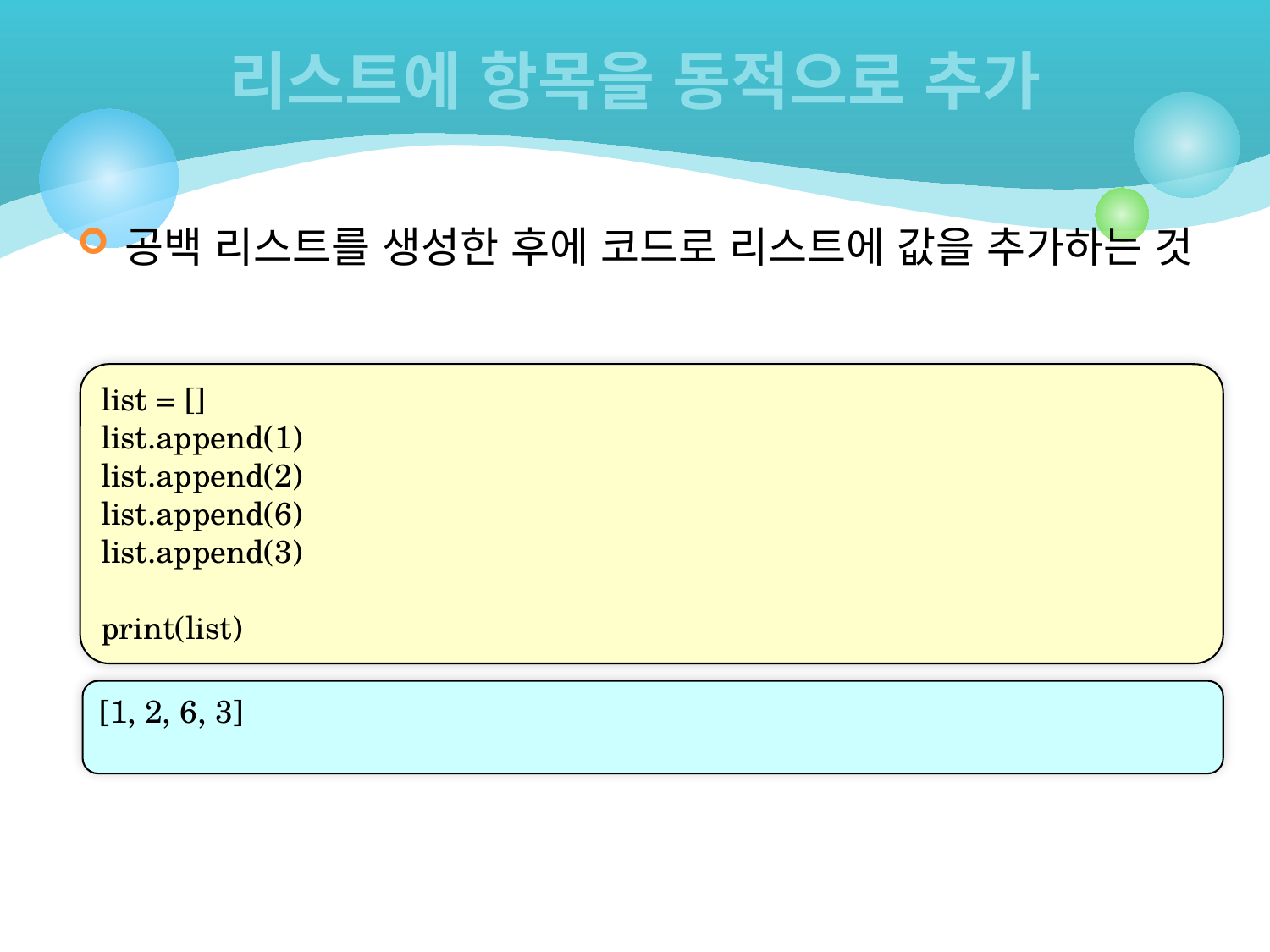

# 리스트에 항목을 동적으로 추가
공백 리스트를 생성한 후에 코드로 리스트에 값을 추가하는 것
list = []
list.append(1)
list.append(2)
list.append(6)
list.append(3)

print(list)
[1, 2, 6, 3]